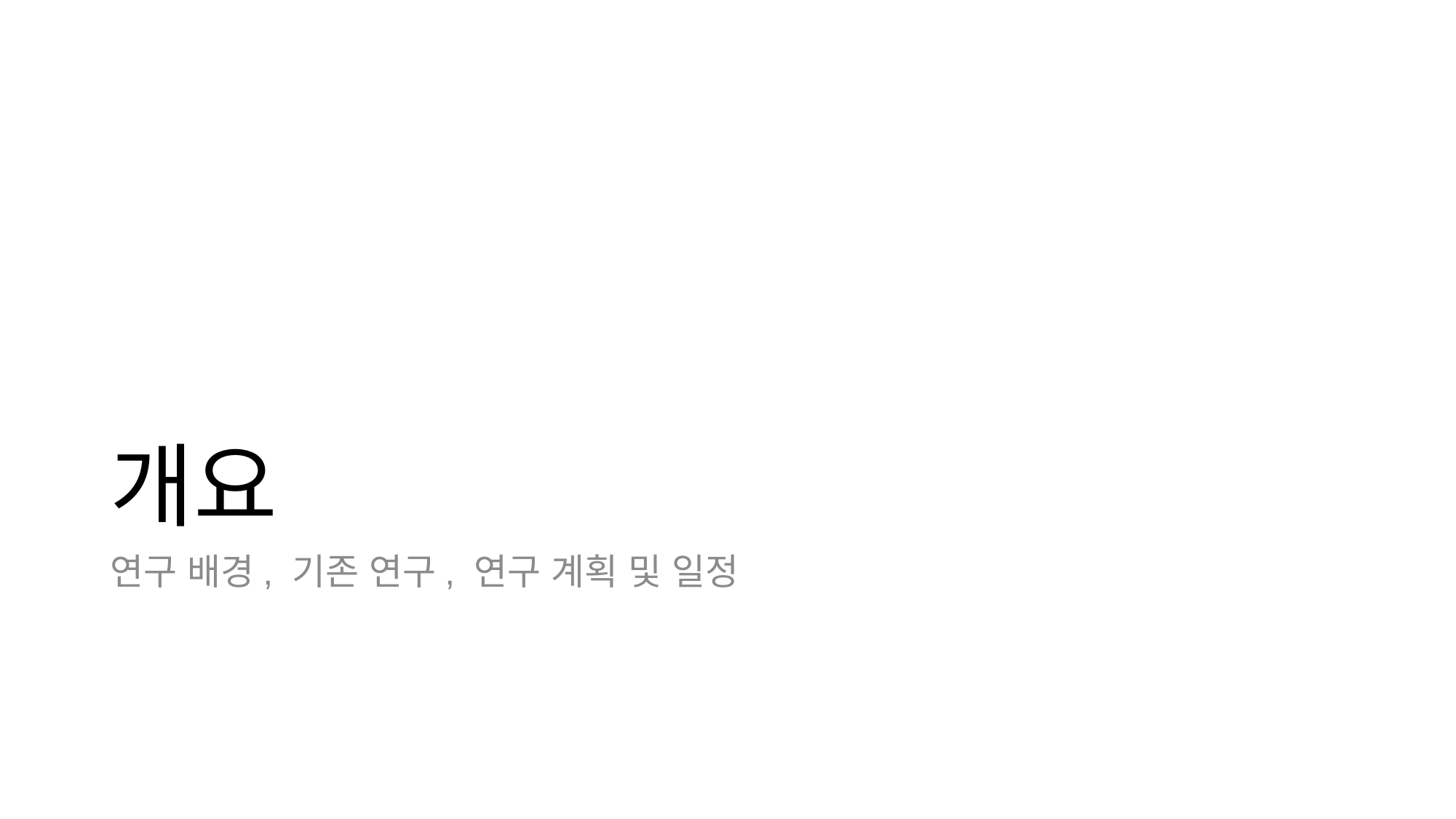

# 개요
연구 배경, 기존 연구, 연구 계획 및 일정